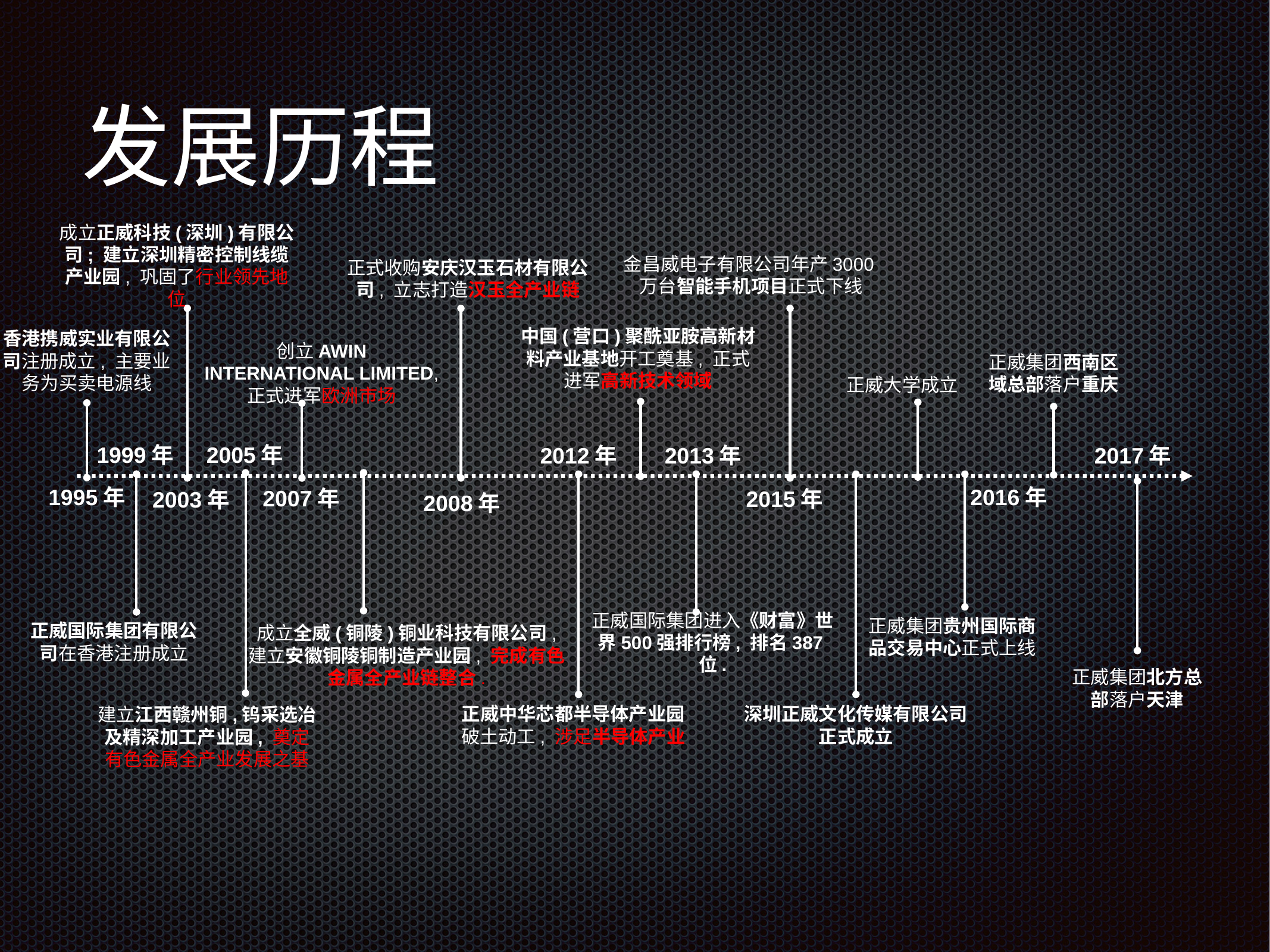

# 发展历程
成立正威科技(深圳)有限公司; 建立深圳精密控制线缆产业园, 巩固了行业领先地位
金昌威电子有限公司年产3000万台智能手机项目正式下线
正式收购安庆汉玉石材有限公司, 立志打造汉玉全产业链

中国(营口)聚酰亚胺高新材料产业基地开工奠基, 正式进军高新技术领域
香港携威实业有限公司注册成立, 主要业务为买卖电源线
创立AWIN INTERNATIONAL LIMITED, 正式进军欧洲市场
正威集团西南区域总部落户重庆
正威大学成立

1999年
2005年
2012年
2013年
2017年

1995年
2016年
2007年
2015年
2003年

2008年
正威集团贵州国际商品交易中心正式上线
正威国际集团有限公司在香港注册成立
正威国际集团进入《财富》世界500强排行榜, 排名387位.
成立全威(铜陵)铜业科技有限公司, 建立安徽铜陵铜制造产业园, 完成有色金属全产业链整合.
正威集团北方总部落户天津
正威中华芯都半导体产业园破土动工, 涉足半导体产业
深圳正威文化传媒有限公司正式成立
建立江西赣州铜,钨采选冶及精深加工产业园, 奠定有色金属全产业发展之基